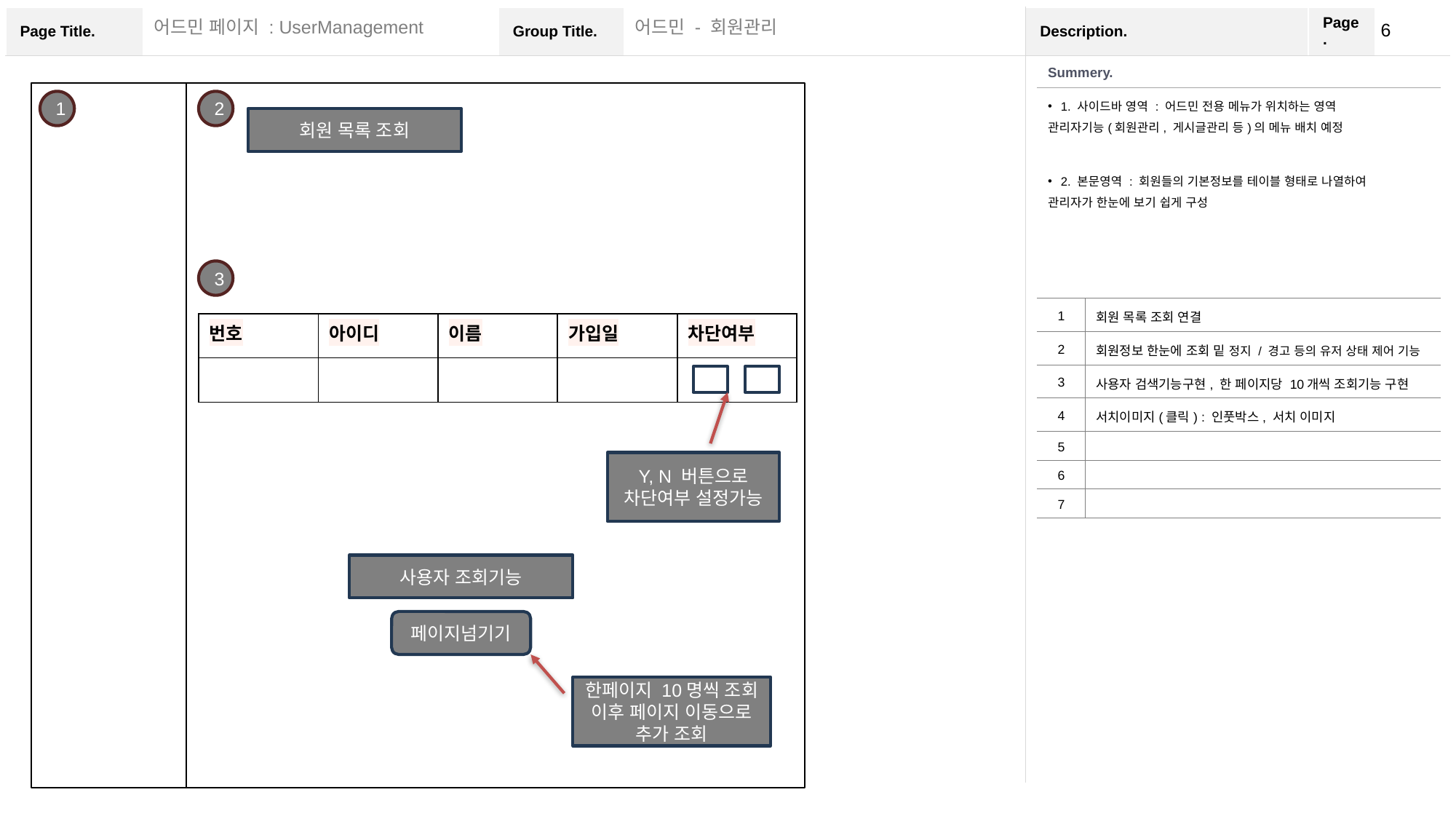

6
어드민 페이지 : UserManagement
어드민 - 회원관리
| Summery. |  |
| --- | --- |
| 1. 사이드바 영역 : 어드민 전용 메뉴가 위치하는 영역 관리자기능(회원관리, 게시글관리 등)의 메뉴 배치 예정 2. 본문영역 : 회원들의 기본정보를 테이블 형태로 나열하여 관리자가 한눈에 보기 쉽게 구성 |  |
| 1 | 회원 목록 조회 연결 |
| 2 | 회원정보 한눈에 조회 밑 정지 / 경고 등의 유저 상태 제어 기능 |
| 3 | 사용자 검색기능구현, 한 페이지당 10개씩 조회기능 구현 |
| 4 | 서치이미지(클릭) : 인풋박스, 서치 이미지 |
| 5 |  |
| 6 |  |
| 7 |  |

1
2
회원 목록 조회
3
| 번호 | 아이디 | 이름 | 가입일 | 차단여부 |
| --- | --- | --- | --- | --- |
|  |  |  |  |  |

Y, N 버튼으로 차단여부 설정가능
사용자 조회기능
페이지넘기기
한페이지 10명씩 조회 이후 페이지 이동으로 추가 조회